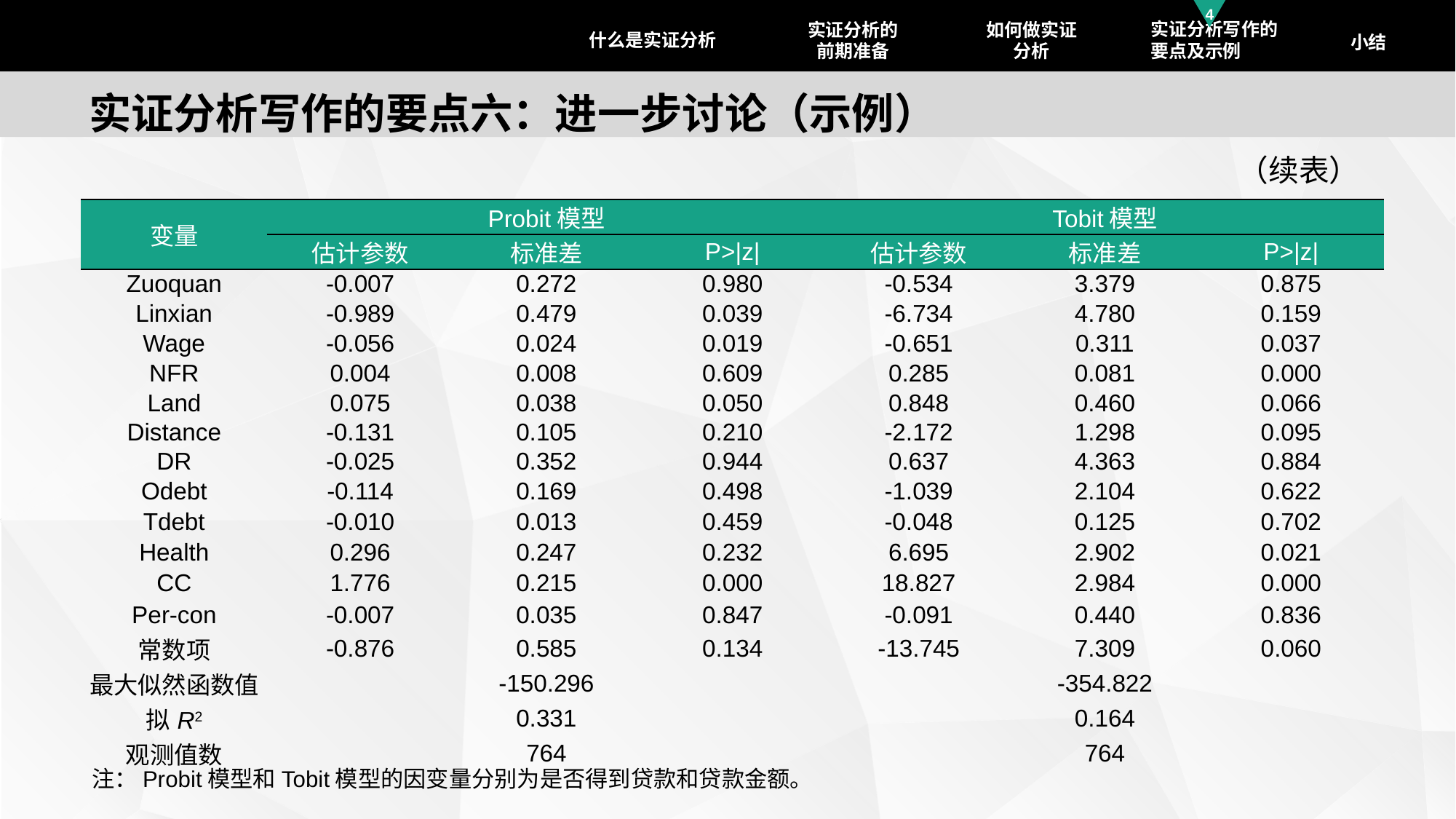

4
什么是实证分析
实证分析写作的要点及示例
如何做实证
分析
小结
实证分析的
前期准备

实证分析写作的要点六：进一步讨论（示例）
（续表）
| 变量 | Probit模型 |  |  | Tobit模型 |  |  |
| --- | --- | --- | --- | --- | --- | --- |
|  | 估计参数 | 标准差 | P>|z| | 估计参数 | 标准差 | P>|z| |
| Zuoquan | -0.007 | 0.272 | 0.980 | -0.534 | 3.379 | 0.875 |
| Linxian | -0.989 | 0.479 | 0.039 | -6.734 | 4.780 | 0.159 |
| Wage | -0.056 | 0.024 | 0.019 | -0.651 | 0.311 | 0.037 |
| NFR | 0.004 | 0.008 | 0.609 | 0.285 | 0.081 | 0.000 |
| Land | 0.075 | 0.038 | 0.050 | 0.848 | 0.460 | 0.066 |
| Distance | -0.131 | 0.105 | 0.210 | -2.172 | 1.298 | 0.095 |
| DR | -0.025 | 0.352 | 0.944 | 0.637 | 4.363 | 0.884 |
| Odebt | -0.114 | 0.169 | 0.498 | -1.039 | 2.104 | 0.622 |
| Tdebt | -0.010 | 0.013 | 0.459 | -0.048 | 0.125 | 0.702 |
| Health | 0.296 | 0.247 | 0.232 | 6.695 | 2.902 | 0.021 |
| CC | 1.776 | 0.215 | 0.000 | 18.827 | 2.984 | 0.000 |
| Per-con | -0.007 | 0.035 | 0.847 | -0.091 | 0.440 | 0.836 |
| 常数项 | -0.876 | 0.585 | 0.134 | -13.745 | 7.309 | 0.060 |
| 最大似然函数值 | -150.296 |  |  | -354.822 |  |  |
| 拟R2 | 0.331 |  |  | 0.164 |  |  |
| 观测值数 | 764 |  |  | 764 |  |  |
注：Probit模型和Tobit模型的因变量分别为是否得到贷款和贷款金额。